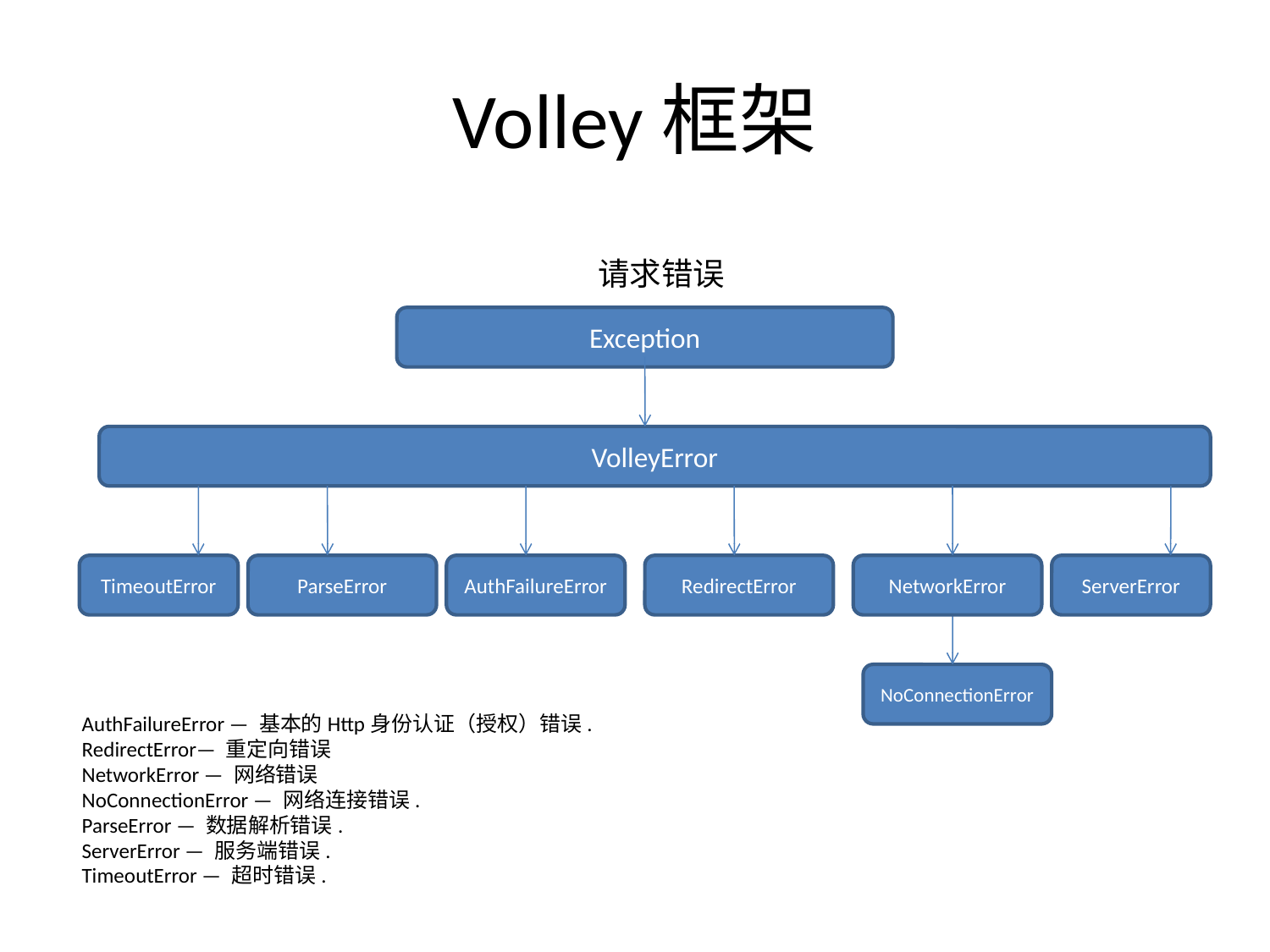

# Volley框架
请求错误
Exception
VolleyError
TimeoutError
ParseError
AuthFailureError
RedirectError
ServerError
NetworkError
NoConnectionError
AuthFailureError — 基本的Http身份认证（授权）错误.
RedirectError— 重定向错误
NetworkError — 网络错误
NoConnectionError — 网络连接错误.
ParseError — 数据解析错误.
ServerError — 服务端错误.
TimeoutError — 超时错误.